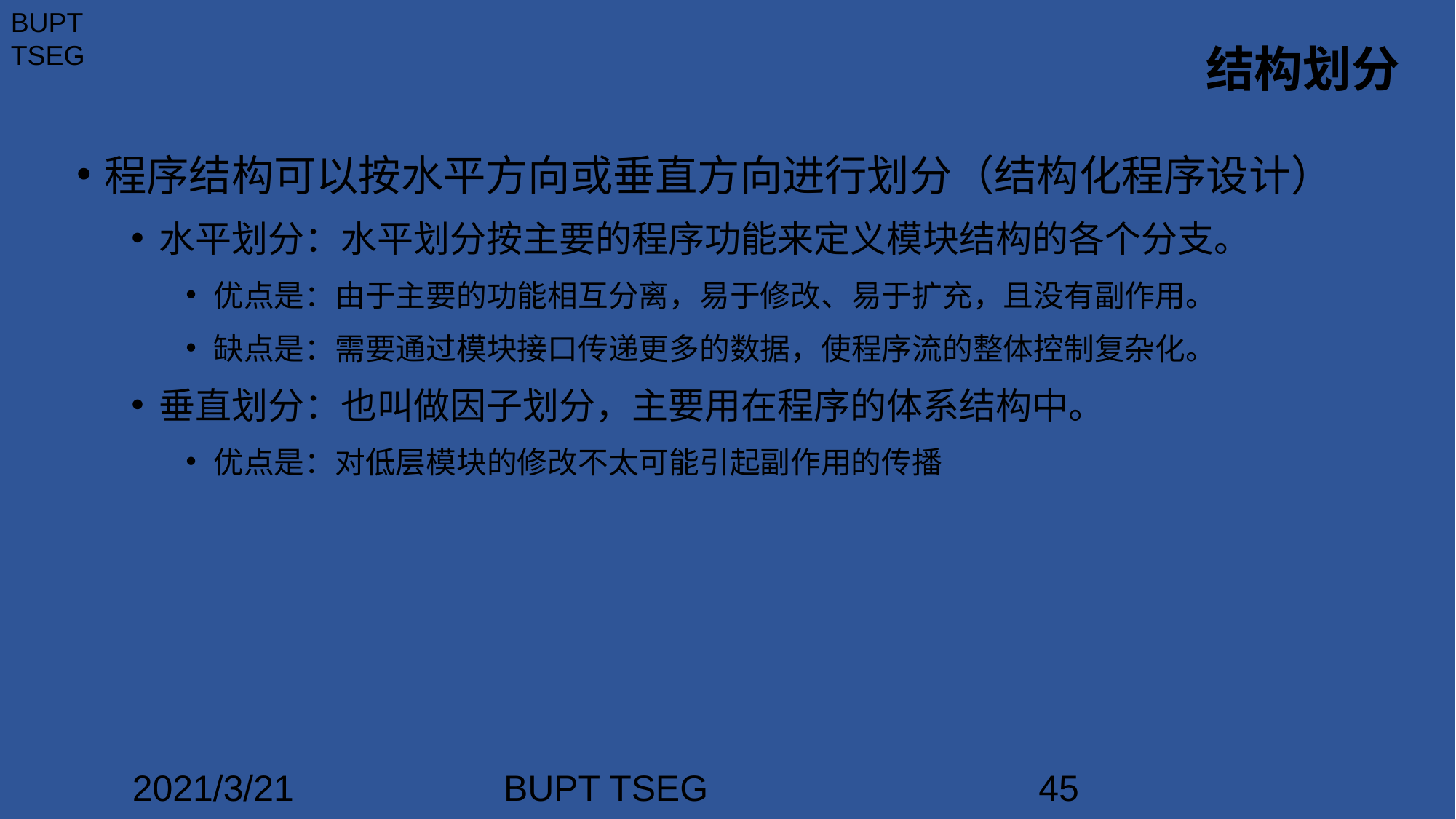

# 结构划分
程序结构可以按水平方向或垂直方向进行划分（结构化程序设计）
水平划分：水平划分按主要的程序功能来定义模块结构的各个分支。
优点是：由于主要的功能相互分离，易于修改、易于扩充，且没有副作用。
缺点是：需要通过模块接口传递更多的数据，使程序流的整体控制复杂化。
垂直划分：也叫做因子划分，主要用在程序的体系结构中。
优点是：对低层模块的修改不太可能引起副作用的传播
2021/3/21
BUPT TSEG
45